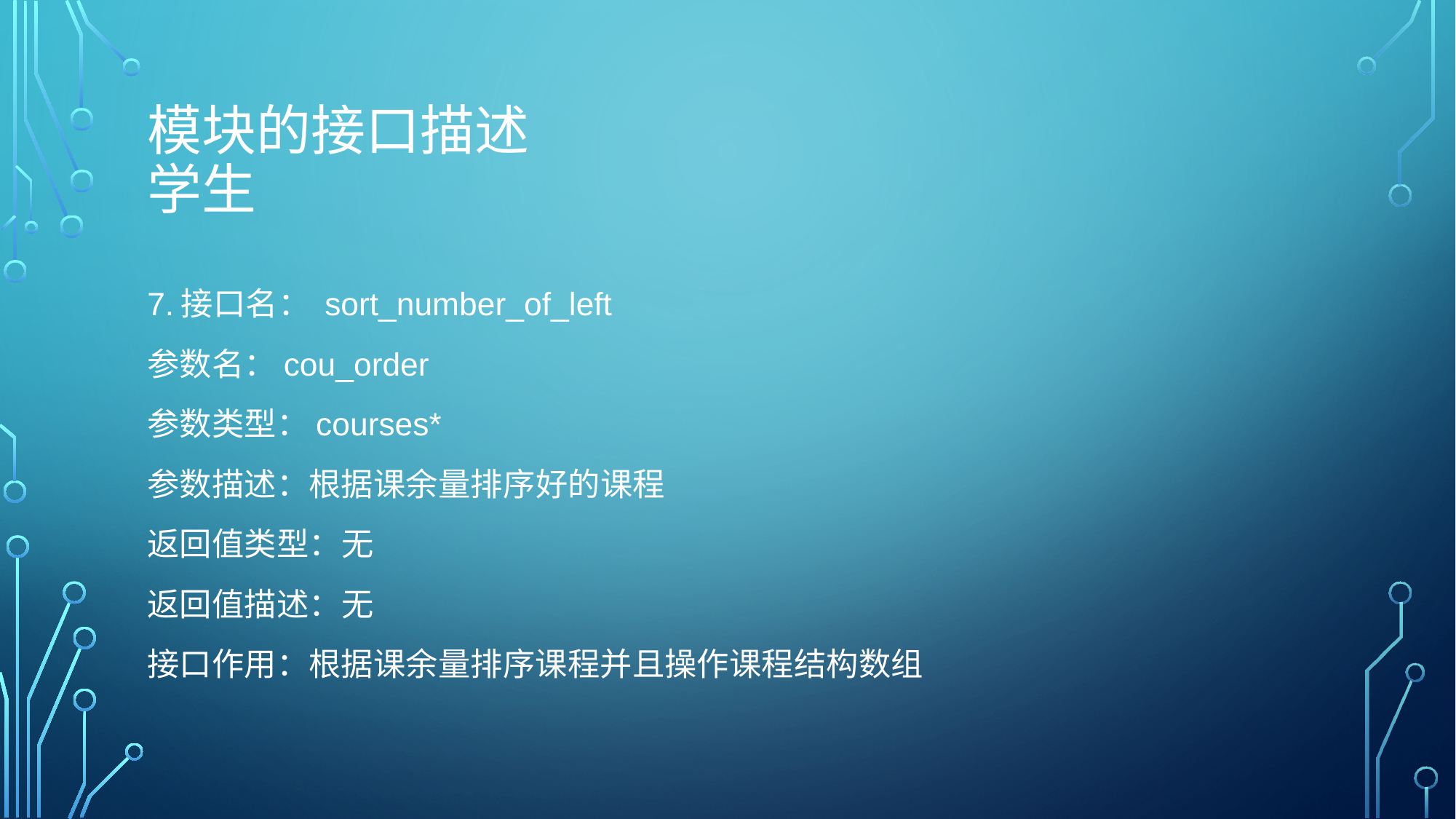

# 模块的接口描述 学生

7.接口名： sort_number_of_left
参数名：cou_order
参数类型：courses*
参数描述：根据课余量排序好的课程
返回值类型：无
返回值描述：无
接口作用：根据课余量排序课程并且操作课程结构数组